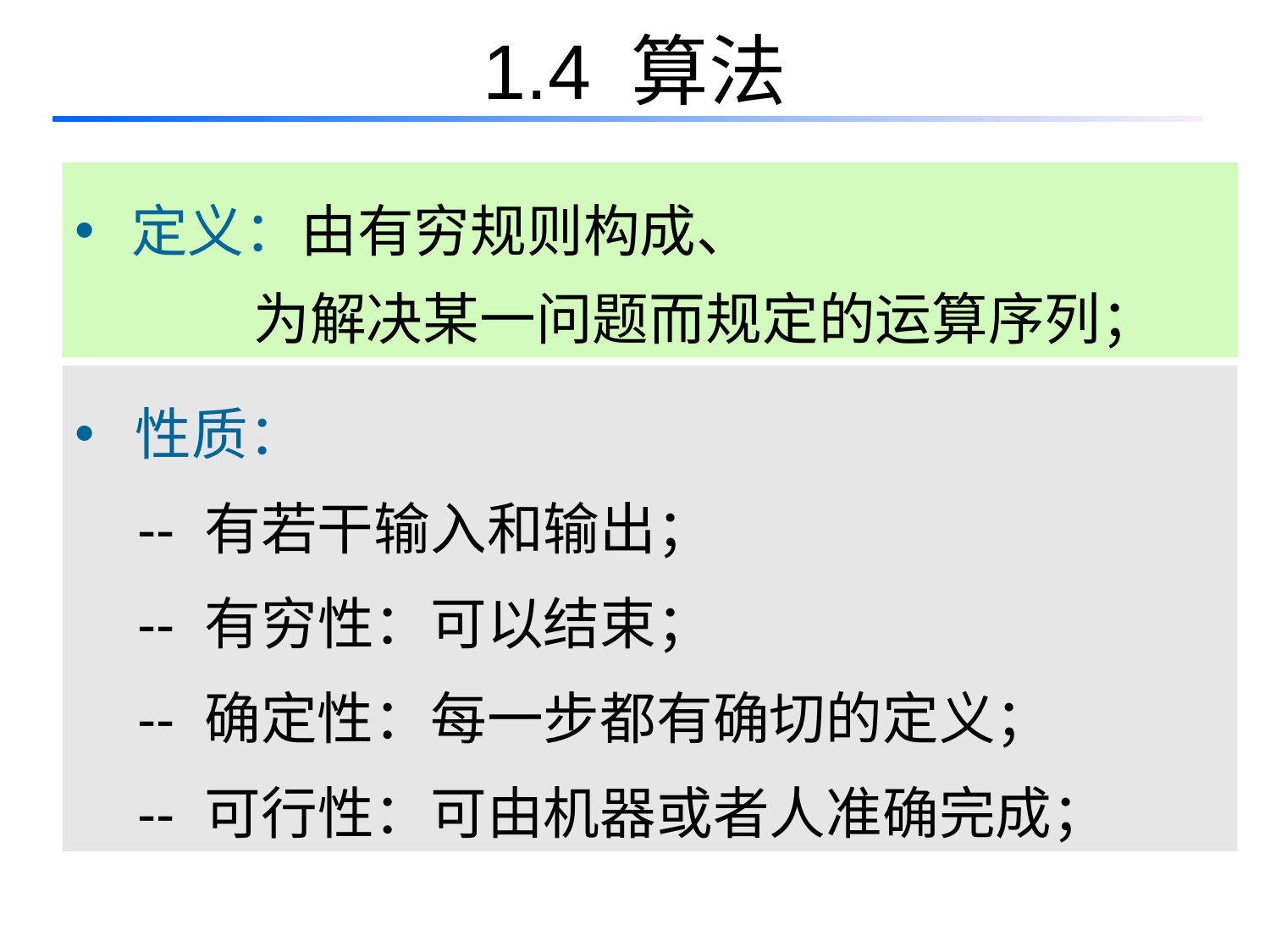

# 1.4 算法

 定义：由有穷规则构成、
             为解决某一问题而规定的运算序列；
 性质：
    -- 有若干输入和输出；
    -- 有穷性：可以结束；
    -- 确定性：每一步都有确切的定义；
    -- 可行性：可由机器或者人准确完成；